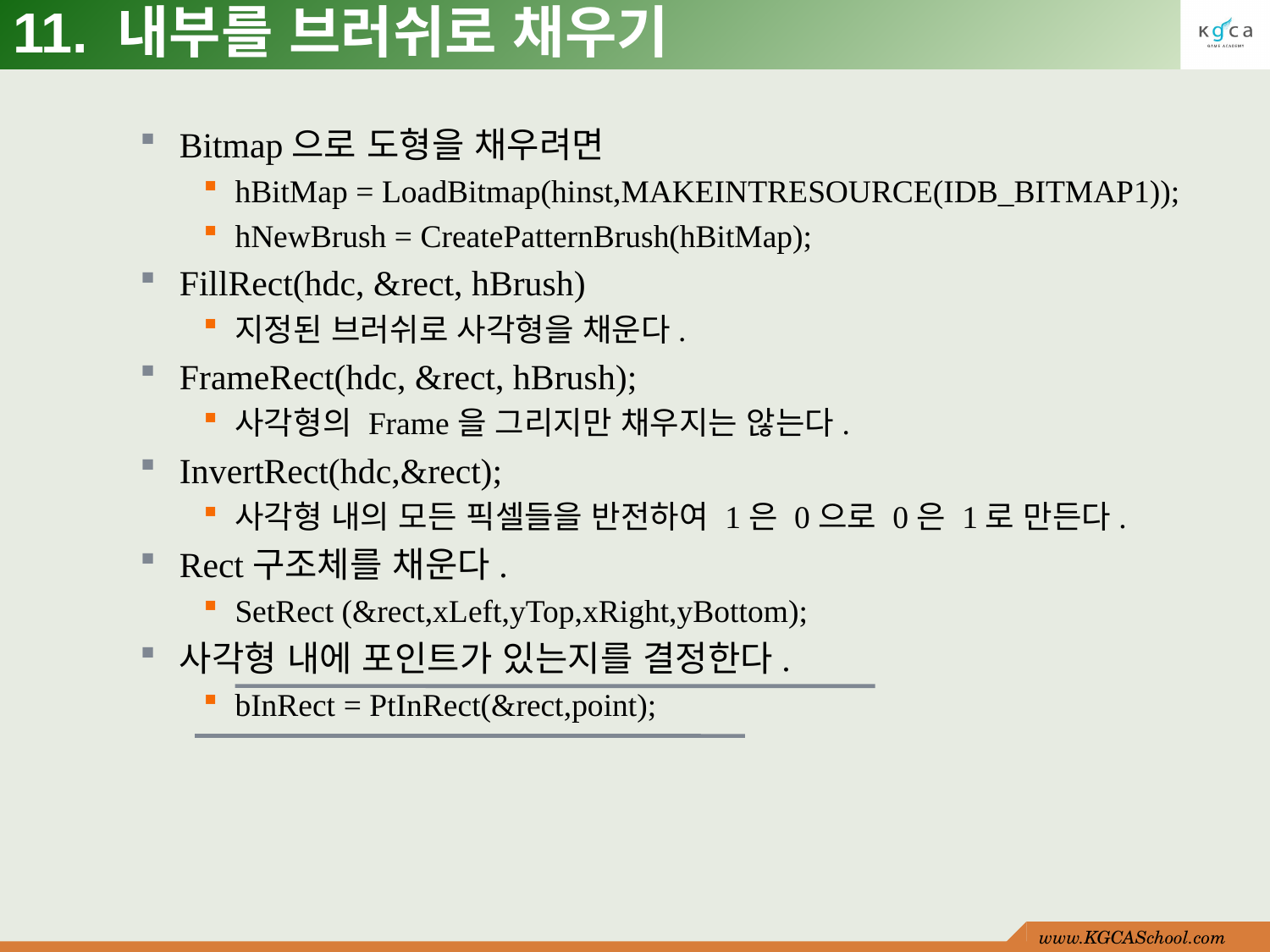

# 11. 내부를 브러쉬로 채우기
Bitmap으로 도형을 채우려면
hBitMap = LoadBitmap(hinst,MAKEINTRESOURCE(IDB_BITMAP1));
hNewBrush = CreatePatternBrush(hBitMap);
FillRect(hdc, &rect, hBrush)
지정된 브러쉬로 사각형을 채운다.
FrameRect(hdc, &rect, hBrush);
사각형의 Frame을 그리지만 채우지는 않는다.
InvertRect(hdc,&rect);
사각형 내의 모든 픽셀들을 반전하여 1은 0으로 0은 1로 만든다.
Rect구조체를 채운다.
SetRect (&rect,xLeft,yTop,xRight,yBottom);
사각형 내에 포인트가 있는지를 결정한다.
bInRect = PtInRect(&rect,point);